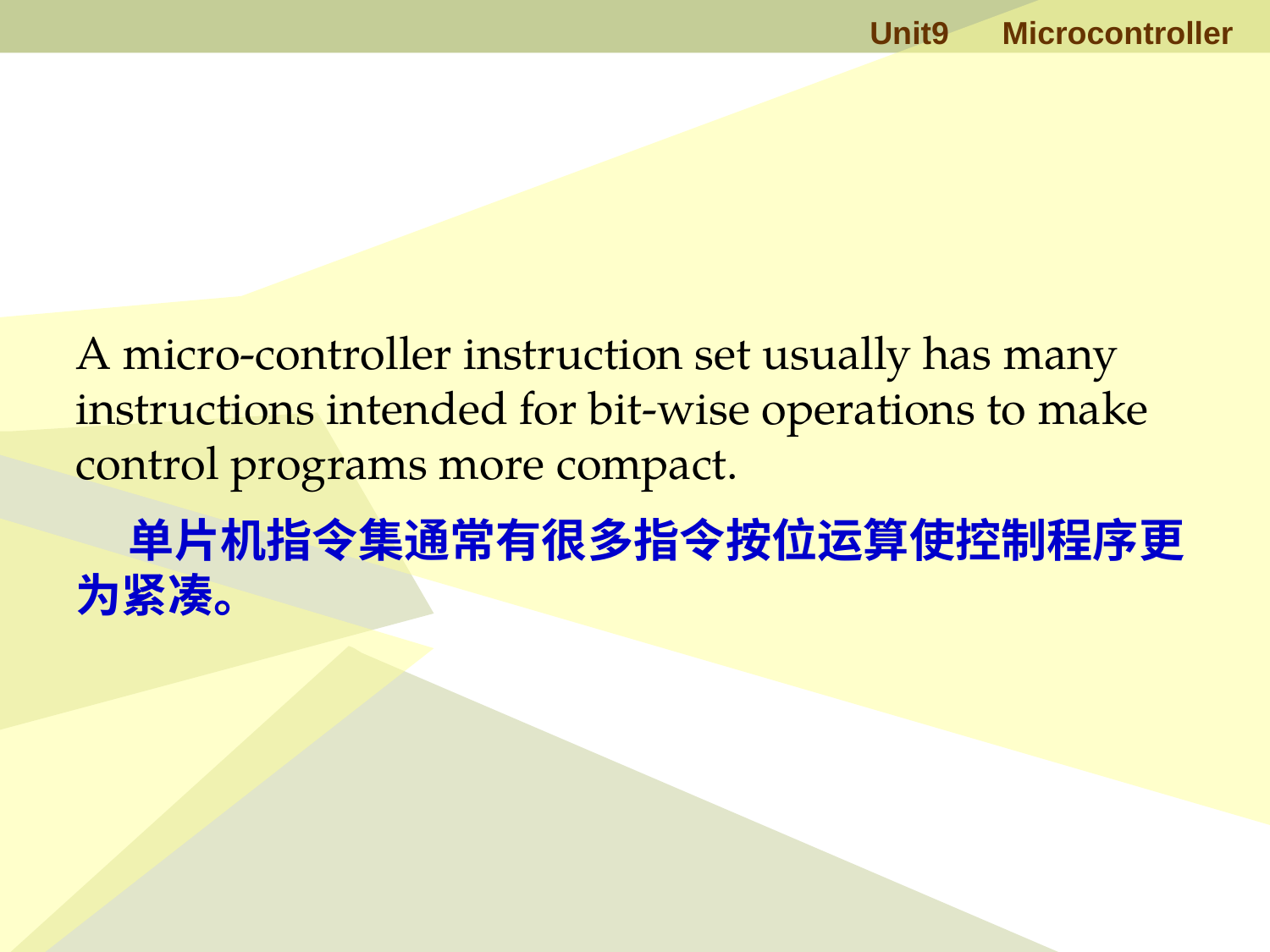

A micro-controller instruction set usually has many instructions intended for bit-wise operations to make control programs more compact.
    单片机指令集通常有很多指令按位运算使控制程序更为紧凑。